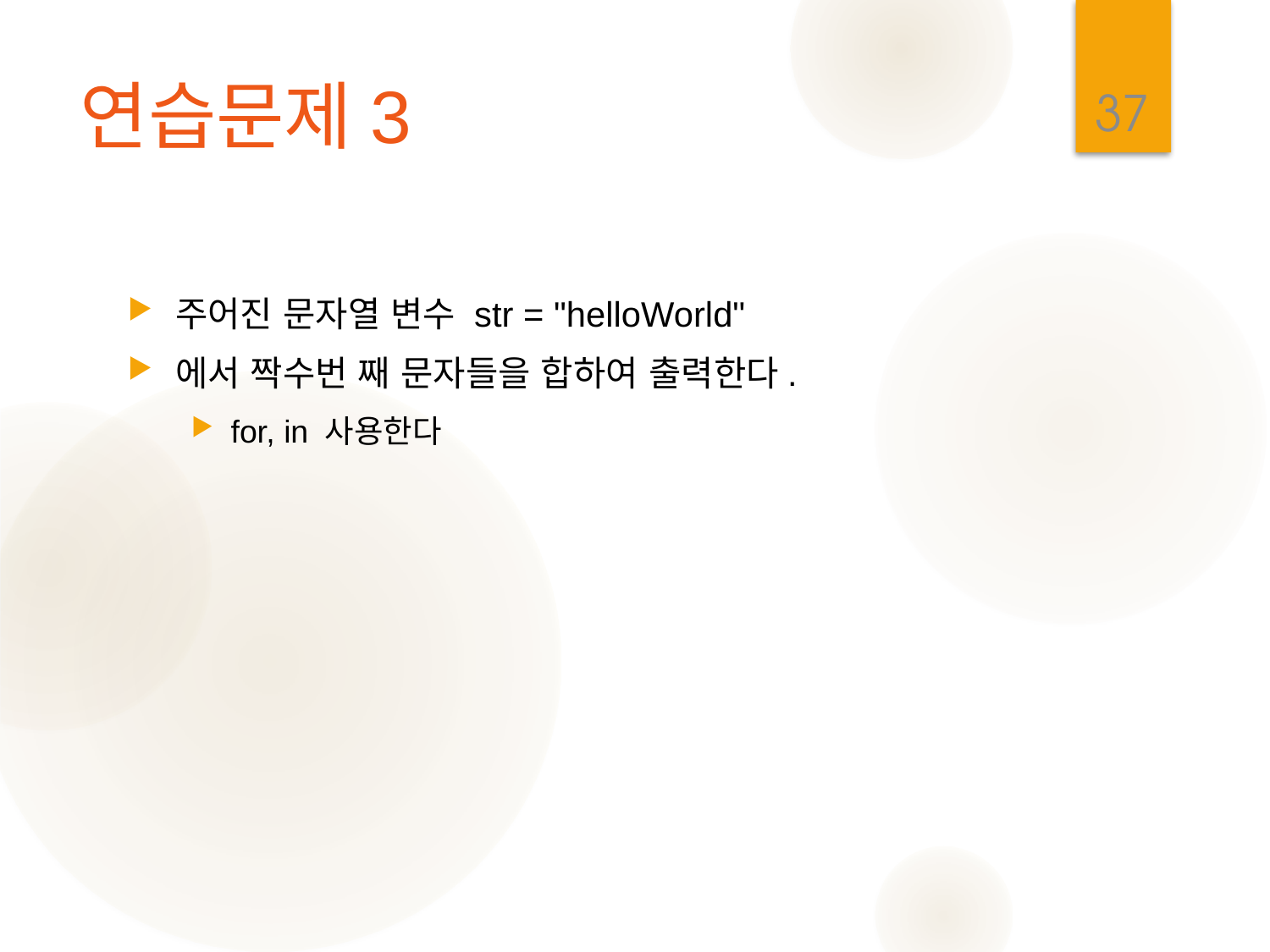

37
# 연습문제3
주어진 문자열 변수 str = "helloWorld"
에서 짝수번 째 문자들을 합하여 출력한다.
for, in 사용한다